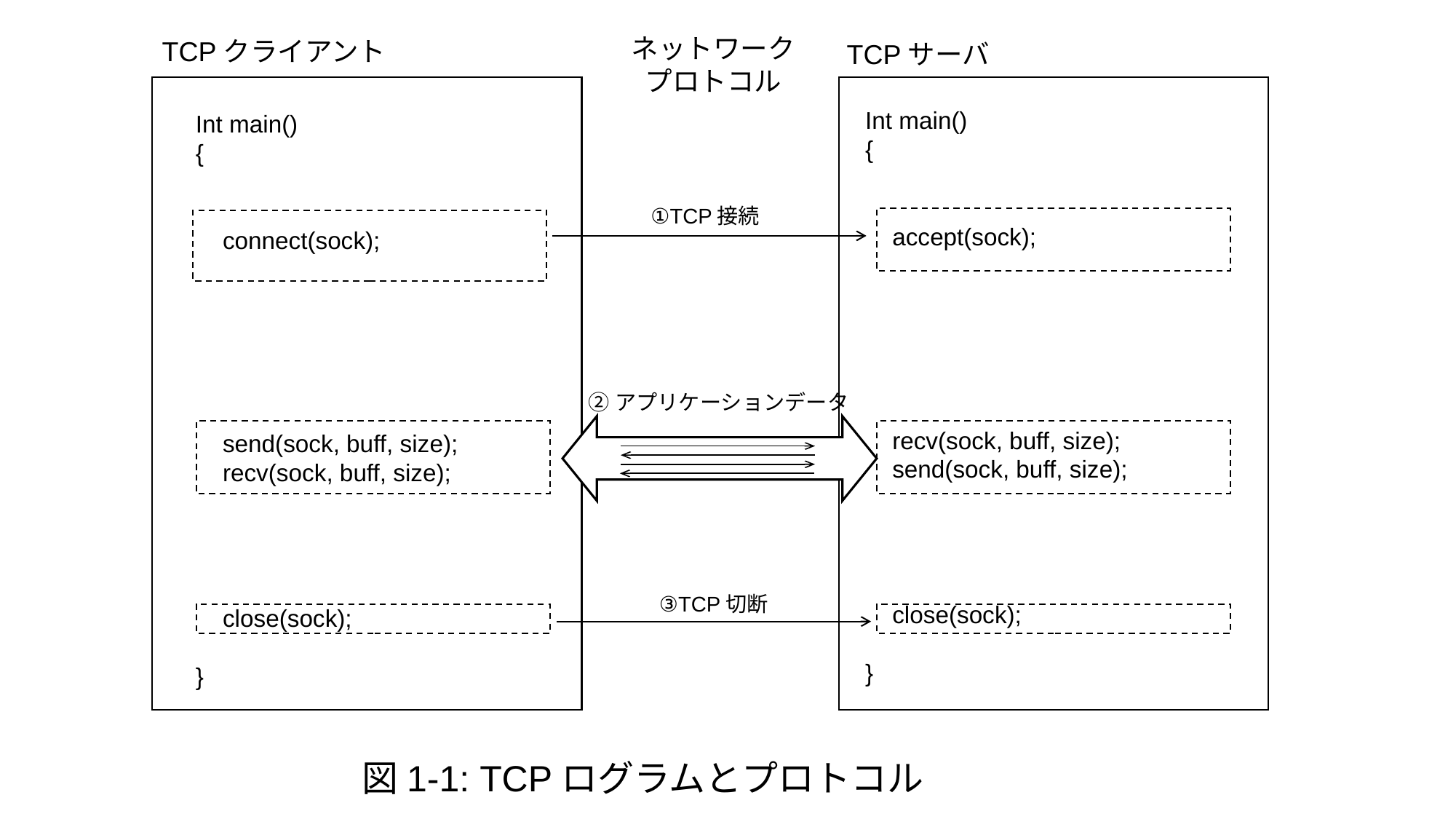

ネットワーク
プロトコル
TCPクライアント
TCPサーバ

Int main()
{

    accept(sock);

    recv(sock, buff, size);
    send(sock, buff, size);

    close(sock);

}
Int main()
{

    connect(sock);

    send(sock, buff, size);
    recv(sock, buff, size);

    close(sock);

}
①TCP接続

②アプリケーションデータ

③TCP切断

図1-1: TCPログラムとプロトコル